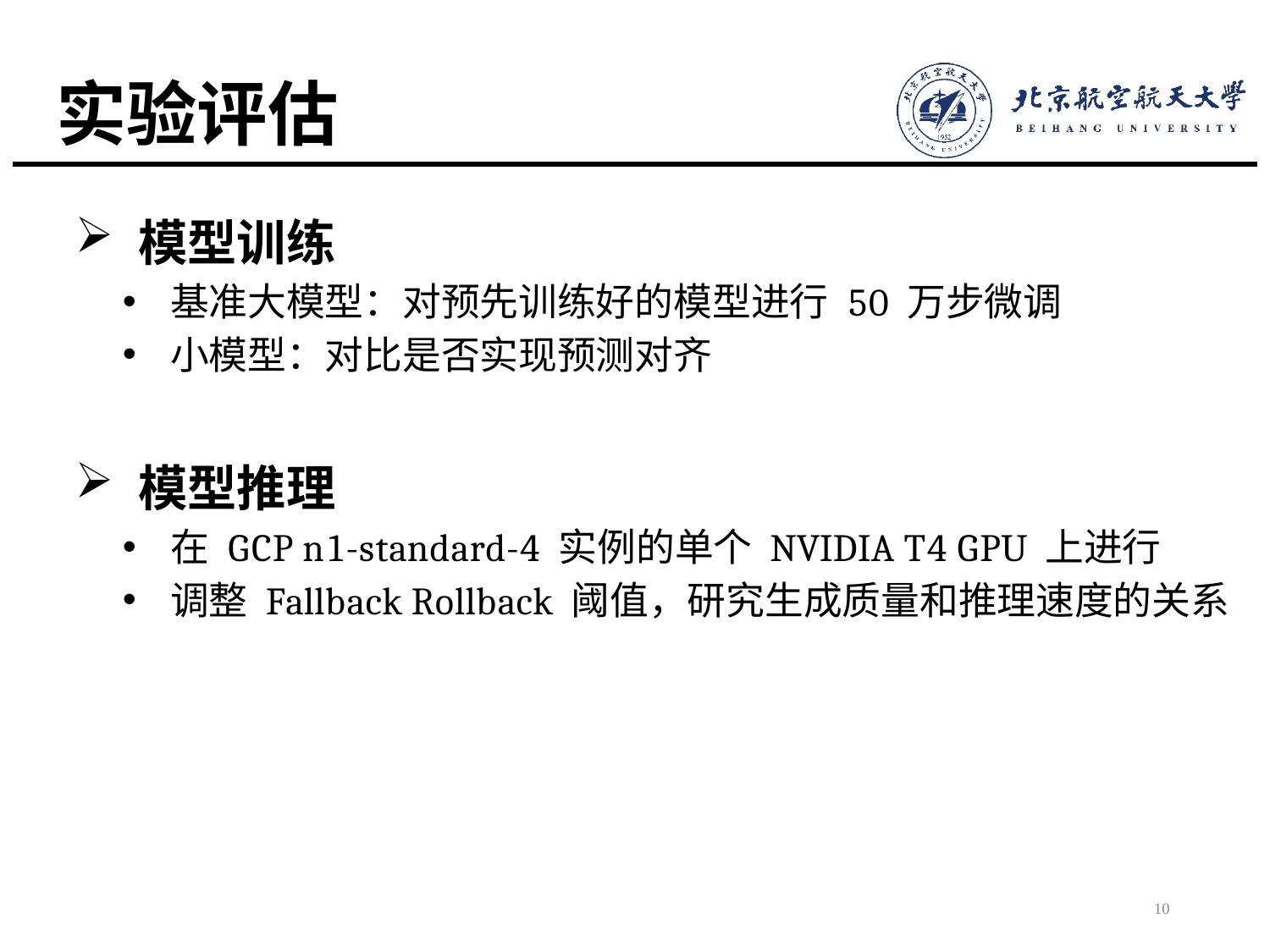

# 实验评估
模型训练
基准大模型：对预先训练好的模型进行 50 万步微调
小模型：对比是否实现预测对齐

模型推理
在 GCP n1-standard-4 实例的单个 NVIDIA T4 GPU 上进行
调整 Fallback Rollback 阈值，研究生成质量和推理速度的关系

10